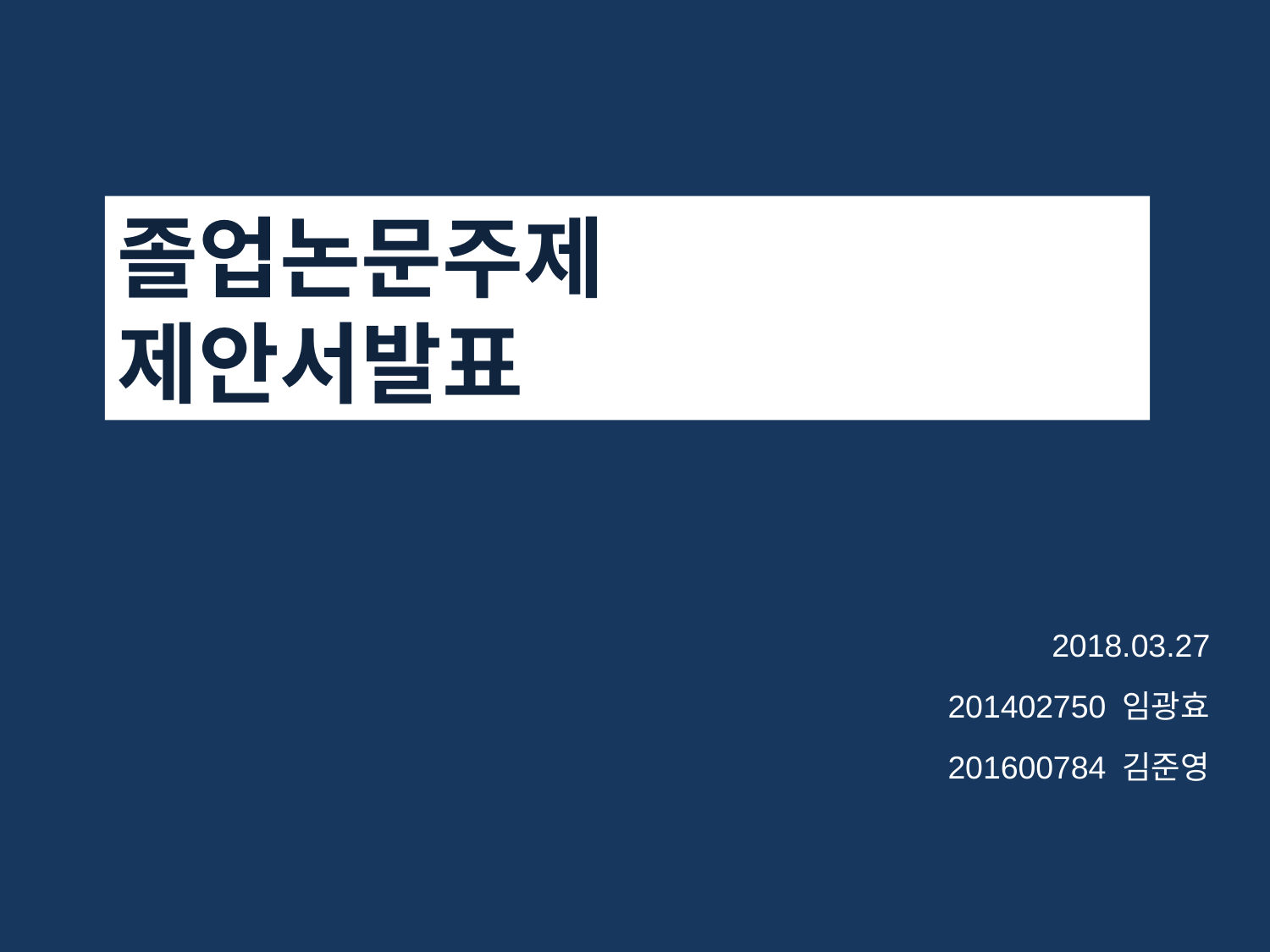

졸업논문주제
제안서발표
2018.03.27
201402750 임광효
201600784 김준영